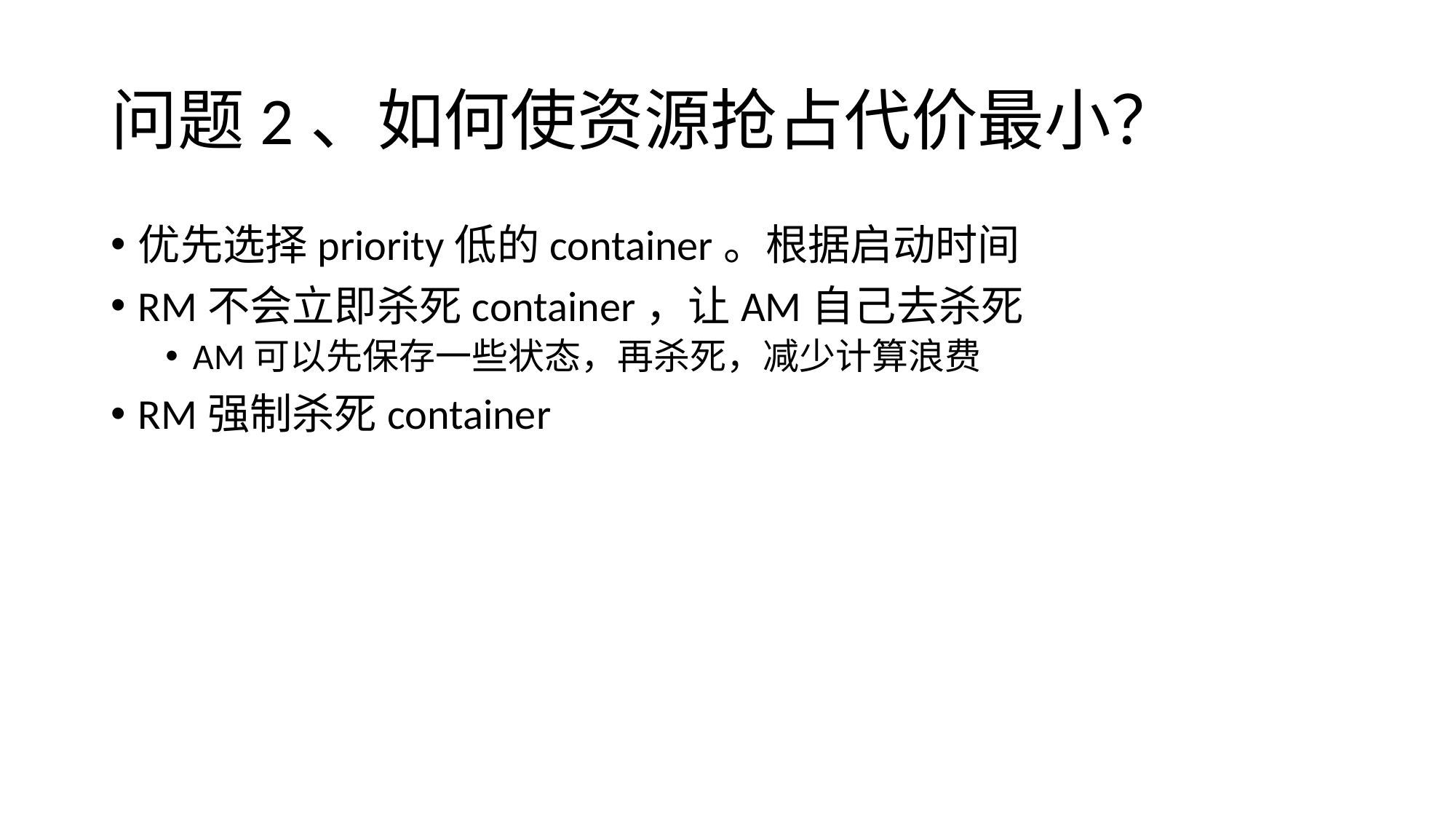

# 问题2、如何使资源抢占代价最小？
优先选择priority低的container。根据启动时间
RM不会立即杀死container，让AM自己去杀死
AM可以先保存一些状态，再杀死，减少计算浪费
RM强制杀死container